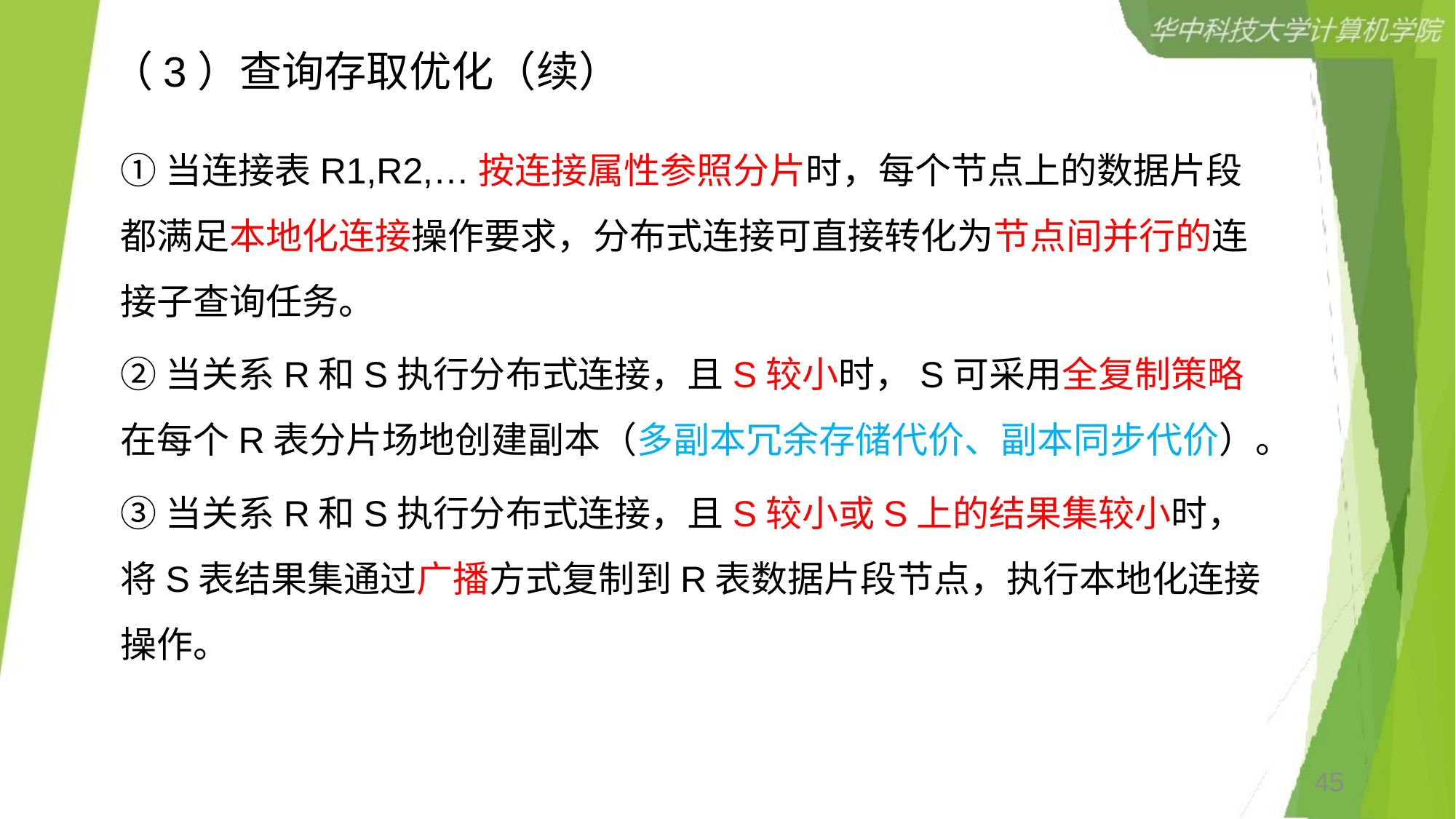

# （3）查询存取优化（续）
①当连接表R1,R2,…按连接属性参照分片时，每个节点上的数据片段都满足本地化连接操作要求，分布式连接可直接转化为节点间并行的连接子查询任务。
②当关系R和S执行分布式连接，且S较小时，S可采用全复制策略在每个R表分片场地创建副本（多副本冗余存储代价、副本同步代价）。
③当关系R和S执行分布式连接，且S较小或S上的结果集较小时，将S表结果集通过广播方式复制到R表数据片段节点，执行本地化连接操作。
45